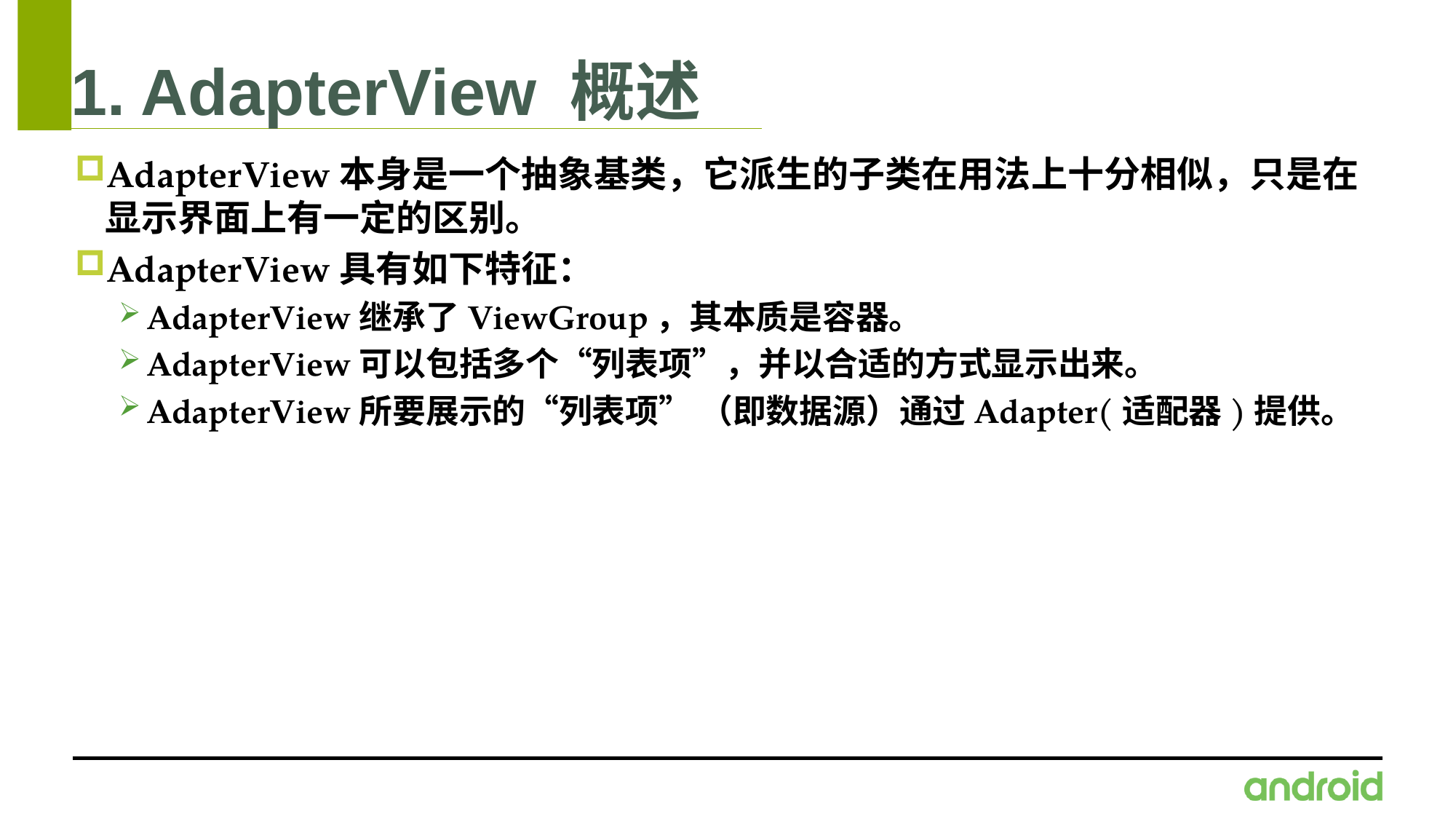

# 1. AdapterView 概述
AdapterView本身是一个抽象基类，它派生的子类在用法上十分相似，只是在显示界面上有一定的区别。
AdapterView具有如下特征：
AdapterView继承了ViewGroup，其本质是容器。
AdapterView可以包括多个“列表项”，并以合适的方式显示出来。
AdapterView所要展示的“列表项” （即数据源）通过Adapter(适配器)提供。